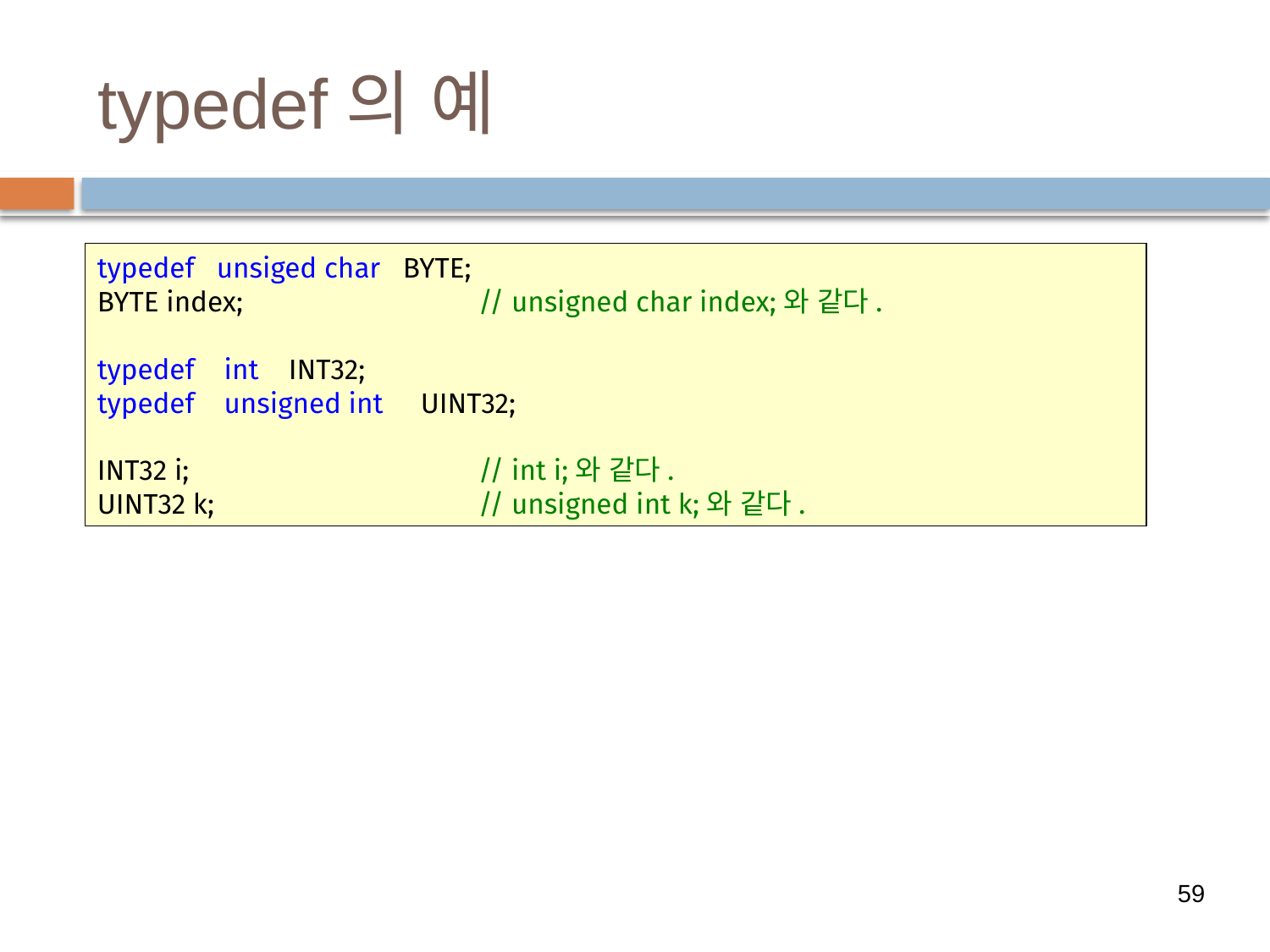

# typedef의 예
typedef   unsiged char   BYTE;
BYTE index;		// unsigned char index;와 같다.

typedef    int    INT32;
typedef    unsigned int     UINT32;

INT32 i;			// int i;와 같다.
UINT32 k;			// unsigned int k;와 같다.

59